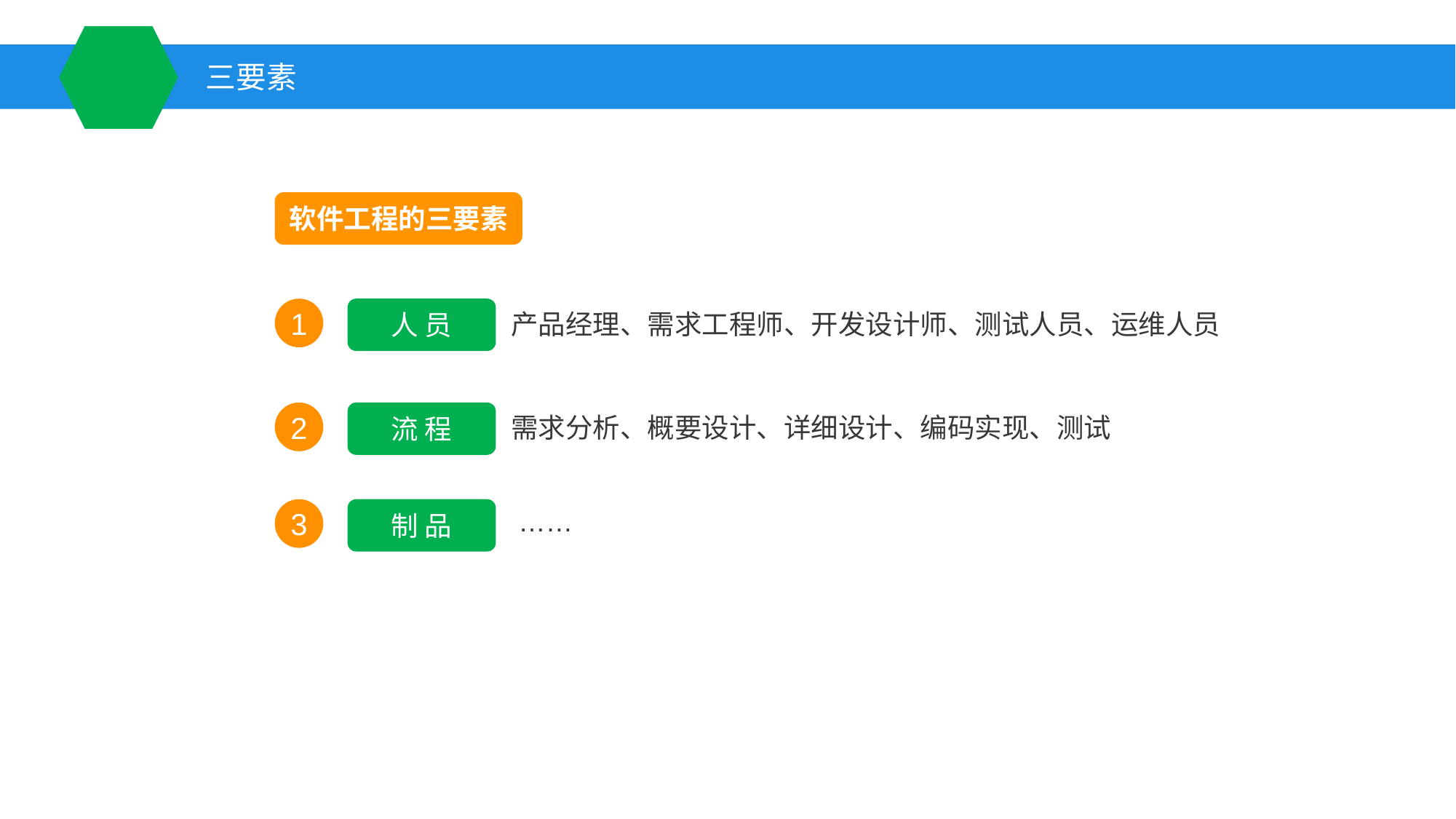

三要素
软件工程的三要素
1

人 员
产品经理、需求工程师、开发设计师、测试人员、运维人员
2

流 程
需求分析、概要设计、详细设计、编码实现、测试
3

制 品
 ……